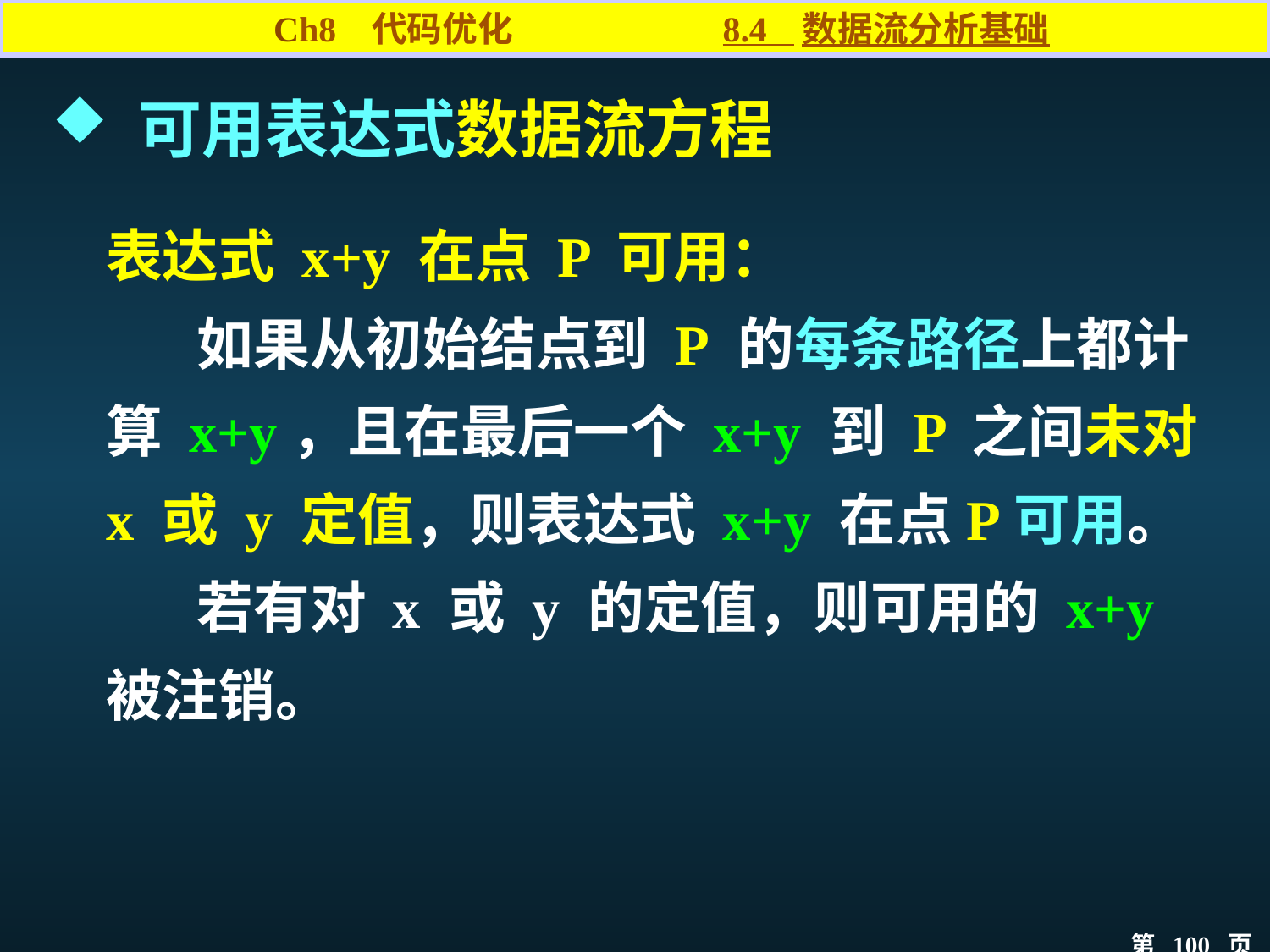

Ch8   代码优化                         8.4   数据流分析基础
 可用表达式数据流方程
表达式 x+y 在点 P 可用：
      如果从初始结点到 P 的每条路径上都计算 x+y，且在最后一个 x+y 到 P 之间未对 x 或 y 定值，则表达式 x+y 在点P可用。
      若有对 x 或 y 的定值，则可用的 x+y 被注销。